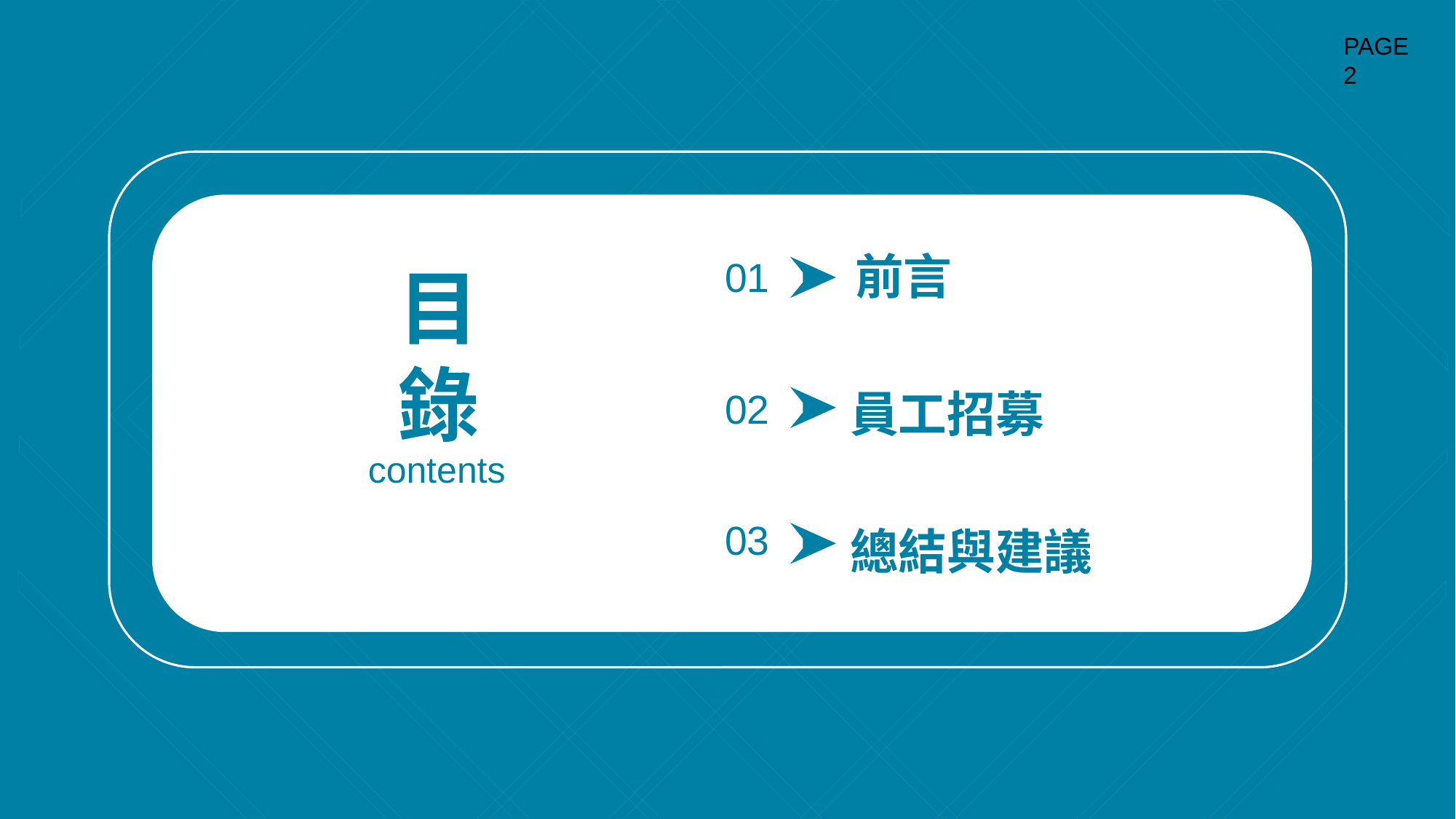

PAGE 2

前言
01
目錄

02
員工招募

contents
03
總結與建議